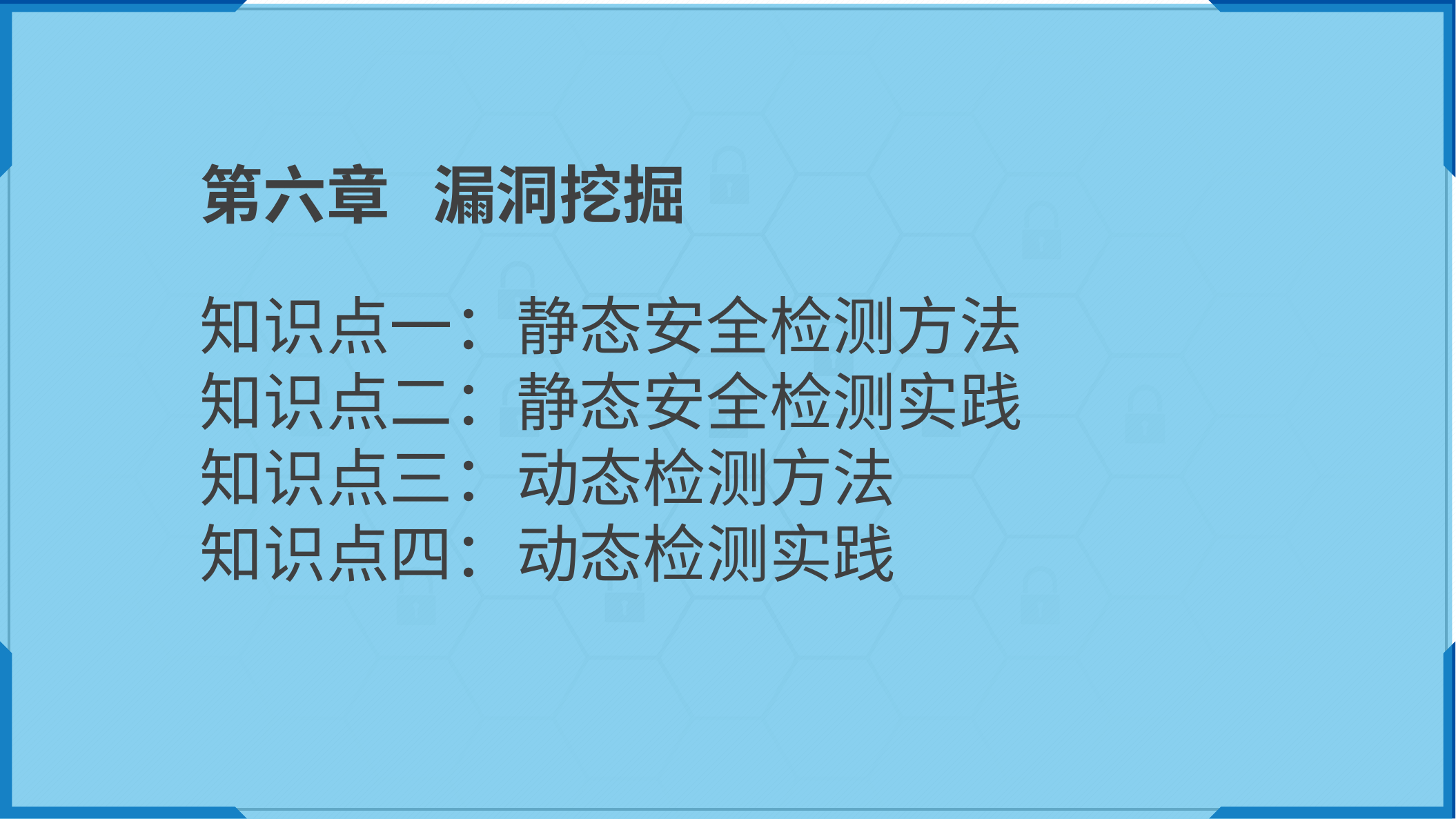

第六章   漏洞挖掘

知识点一：静态安全检测方法
知识点二：静态安全检测实践
知识点三：动态检测方法
知识点四：动态检测实践